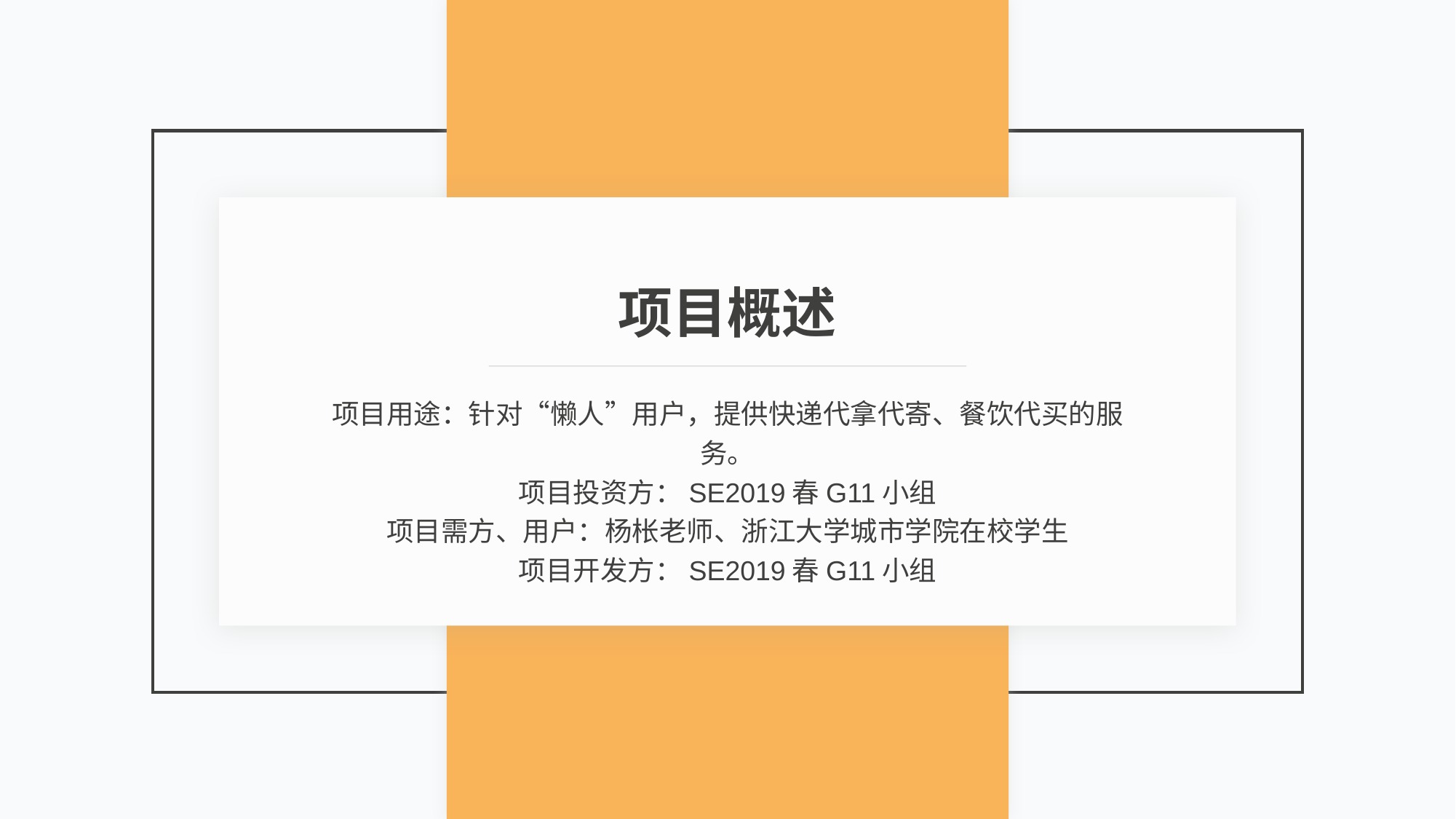

项目概述

项目用途：针对“懒人”用户，提供快递代拿代寄、餐饮代买的服务。
项目投资方：SE2019春G11小组
项目需方、用户：杨枨老师、浙江大学城市学院在校学生
项目开发方：SE2019春G11小组